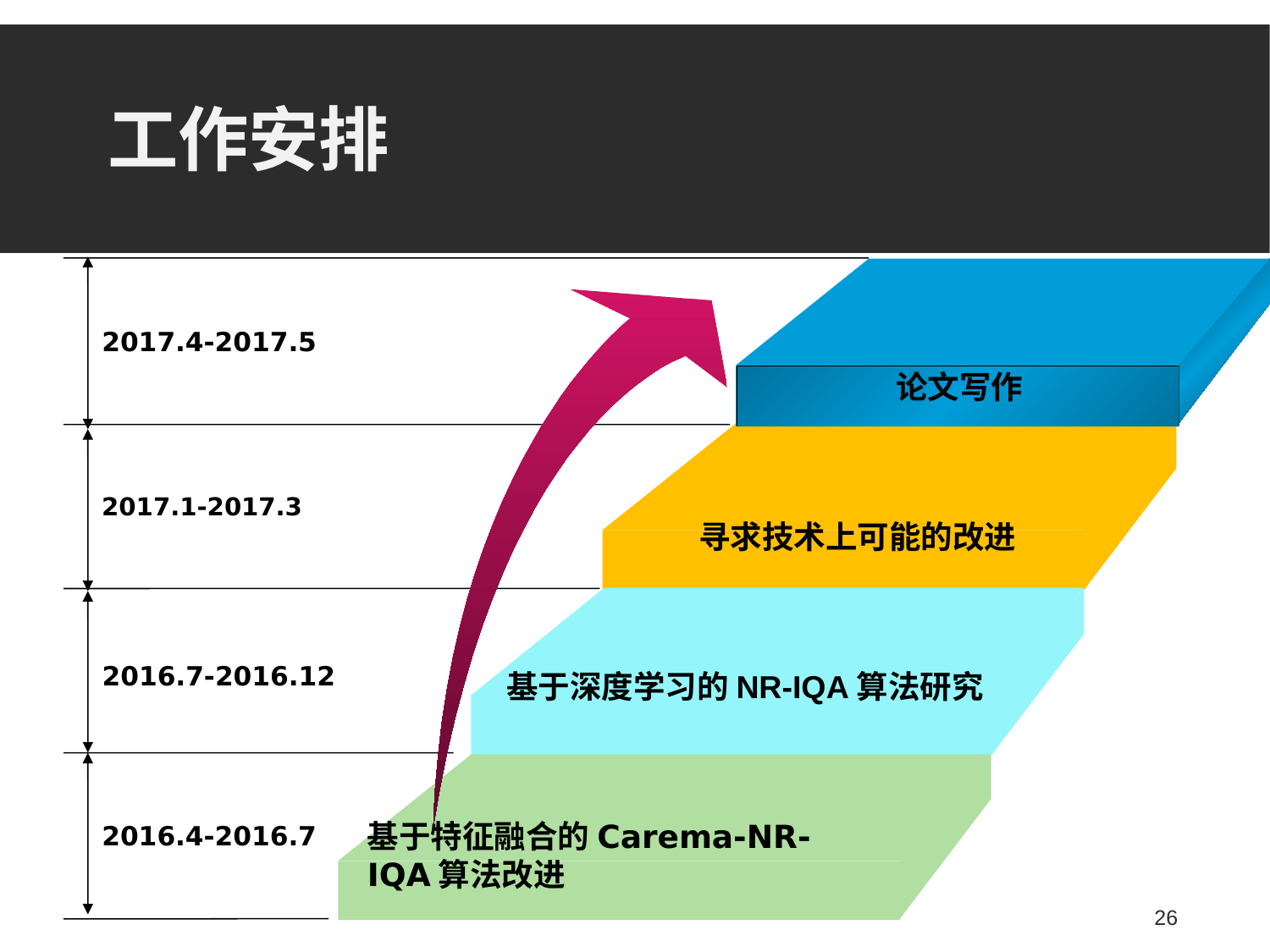

# 工作安排

2017.4-2017.5

2017.1-2017.3

2016.7-2016.12

2016.4-2016.7

论文写作
寻求技术上可能的改进
基于深度学习的NR-IQA算法研究
基于特征融合的Carema-NR-IQA算法改进
26